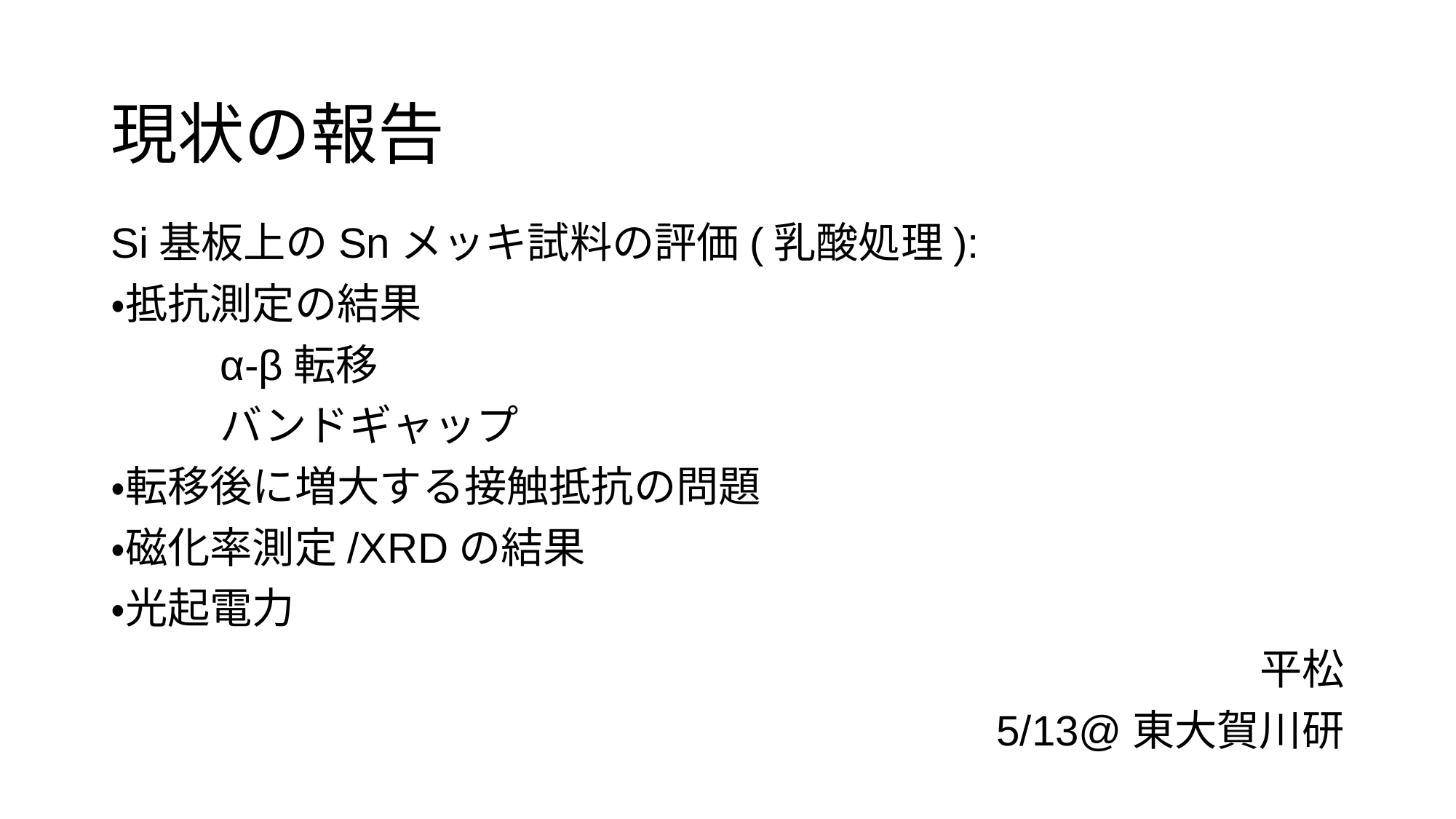

# 現状の報告
Si基板上のSnメッキ試料の評価(乳酸処理):
・抵抗測定の結果
	α-β転移
	バンドギャップ
・転移後に増大する接触抵抗の問題
・磁化率測定/XRDの結果
・光起電力
平松
5/13@東大賀川研